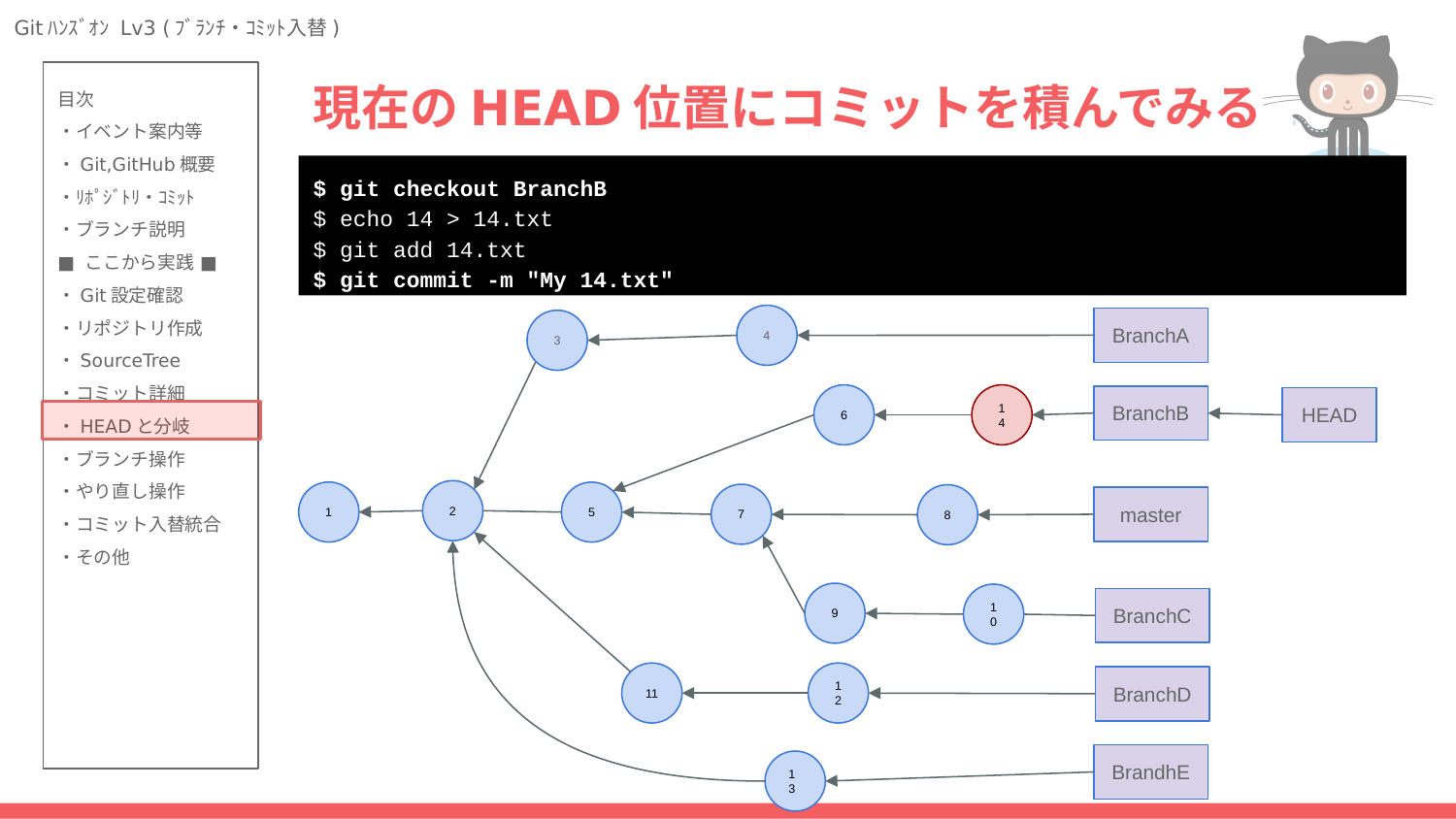

# 現在のHEAD位置にコミットを積んでみる
$ git checkout BranchB
$ echo 14 > 14.txt
$ git add 14.txt
$ git commit -m "My 14.txt"
4
BranchA
3
14
6
BranchB
HEAD

2
1
5
7
8
master
9
10
BranchC
11
12
BranchD
BrandhE
13